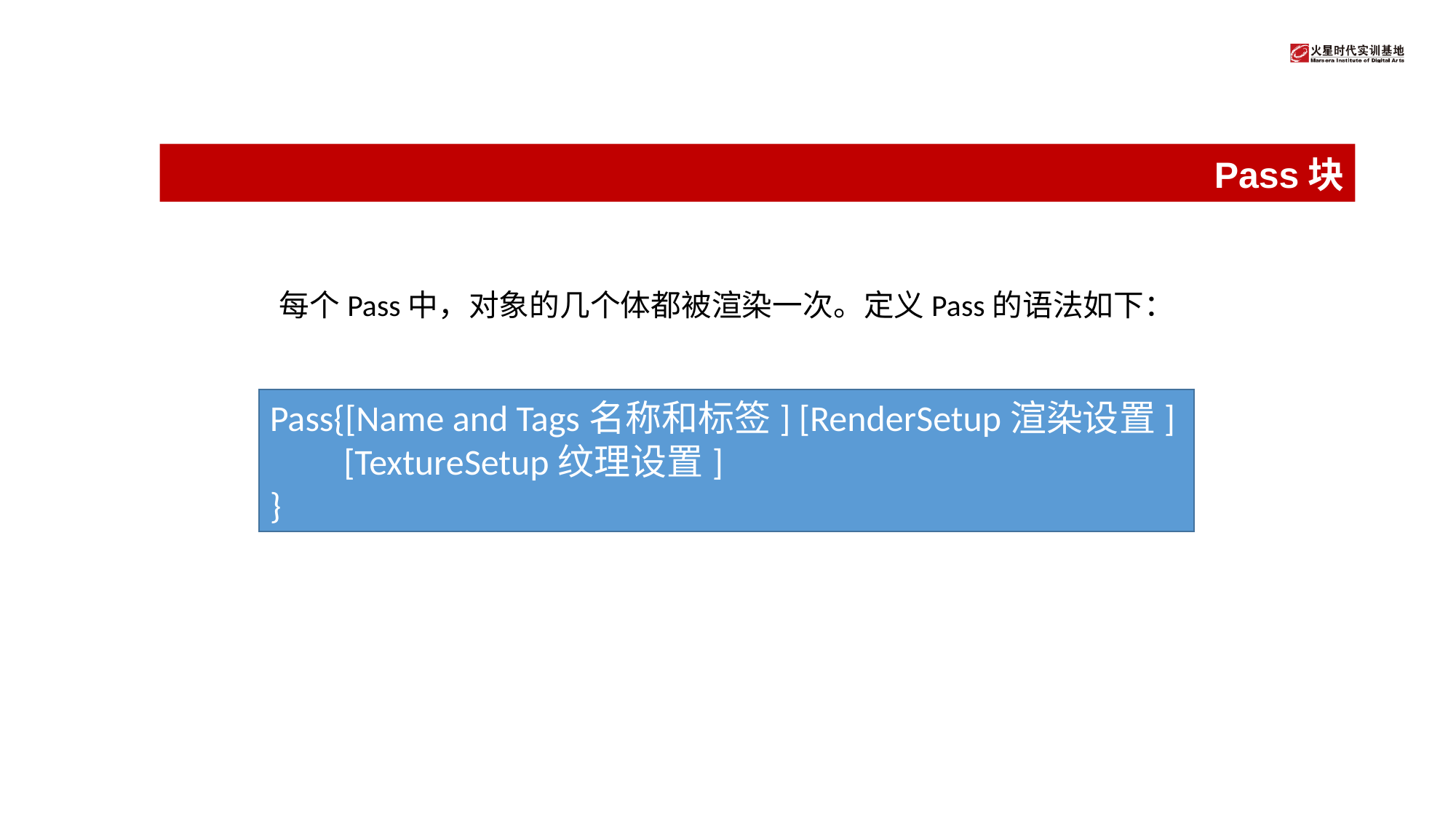

# Pass块
每个Pass中，对象的几个体都被渲染一次。定义Pass的语法如下：
Pass{[Name and Tags名称和标签] [RenderSetup渲染设置]
         [TextureSetup纹理设置]
}